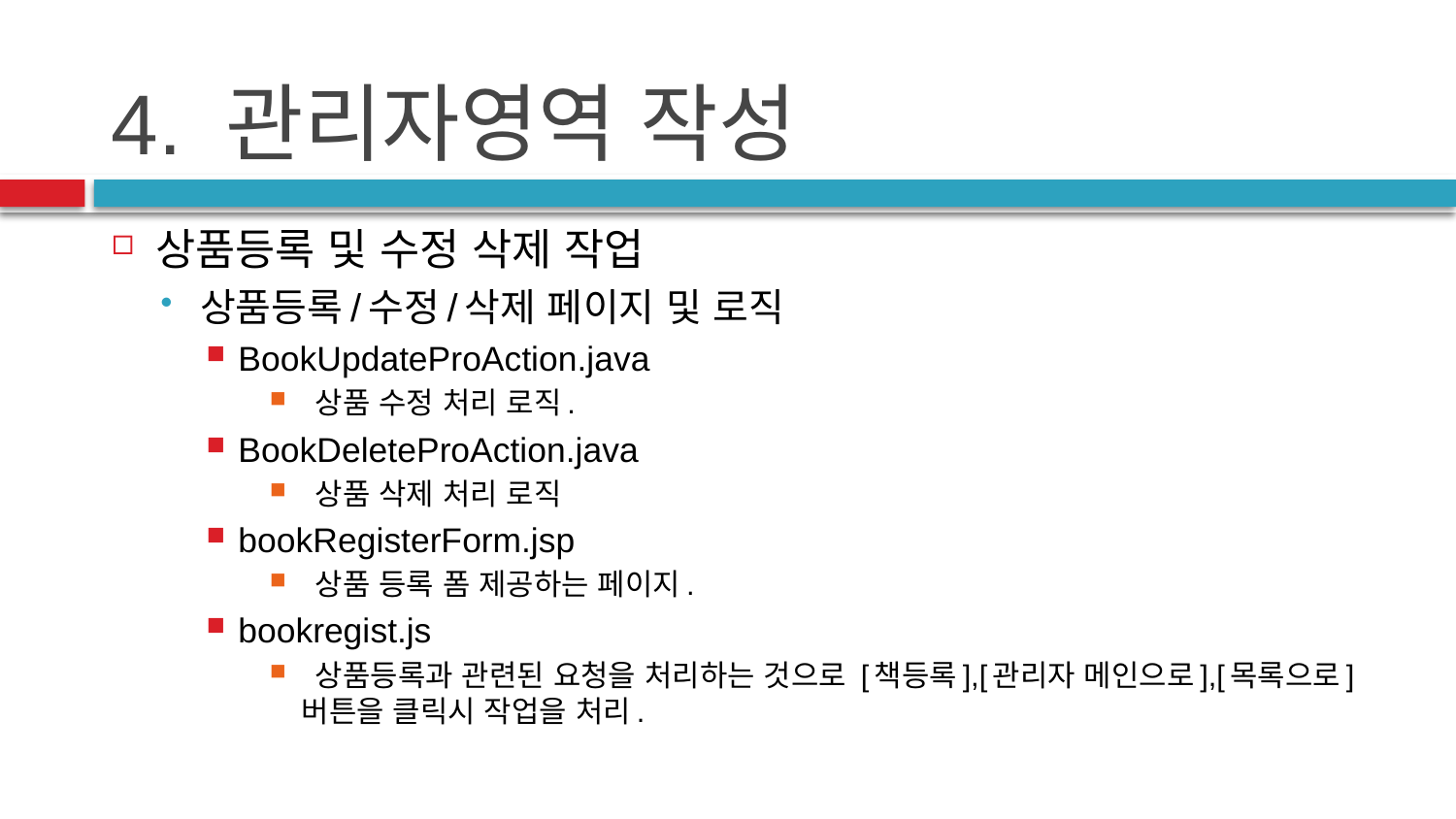

# 4. 관리자영역 작성
상품등록 및 수정 삭제 작업
상품등록/수정/삭제 페이지 및 로직
BookUpdateProAction.java
 상품 수정 처리 로직.
BookDeleteProAction.java
 상품 삭제 처리 로직
bookRegisterForm.jsp
 상품 등록 폼 제공하는 페이지.
bookregist.js
 상품등록과 관련된 요청을 처리하는 것으로 [책등록],[관리자 메인으로],[목록으로] 버튼을 클릭시 작업을 처리.